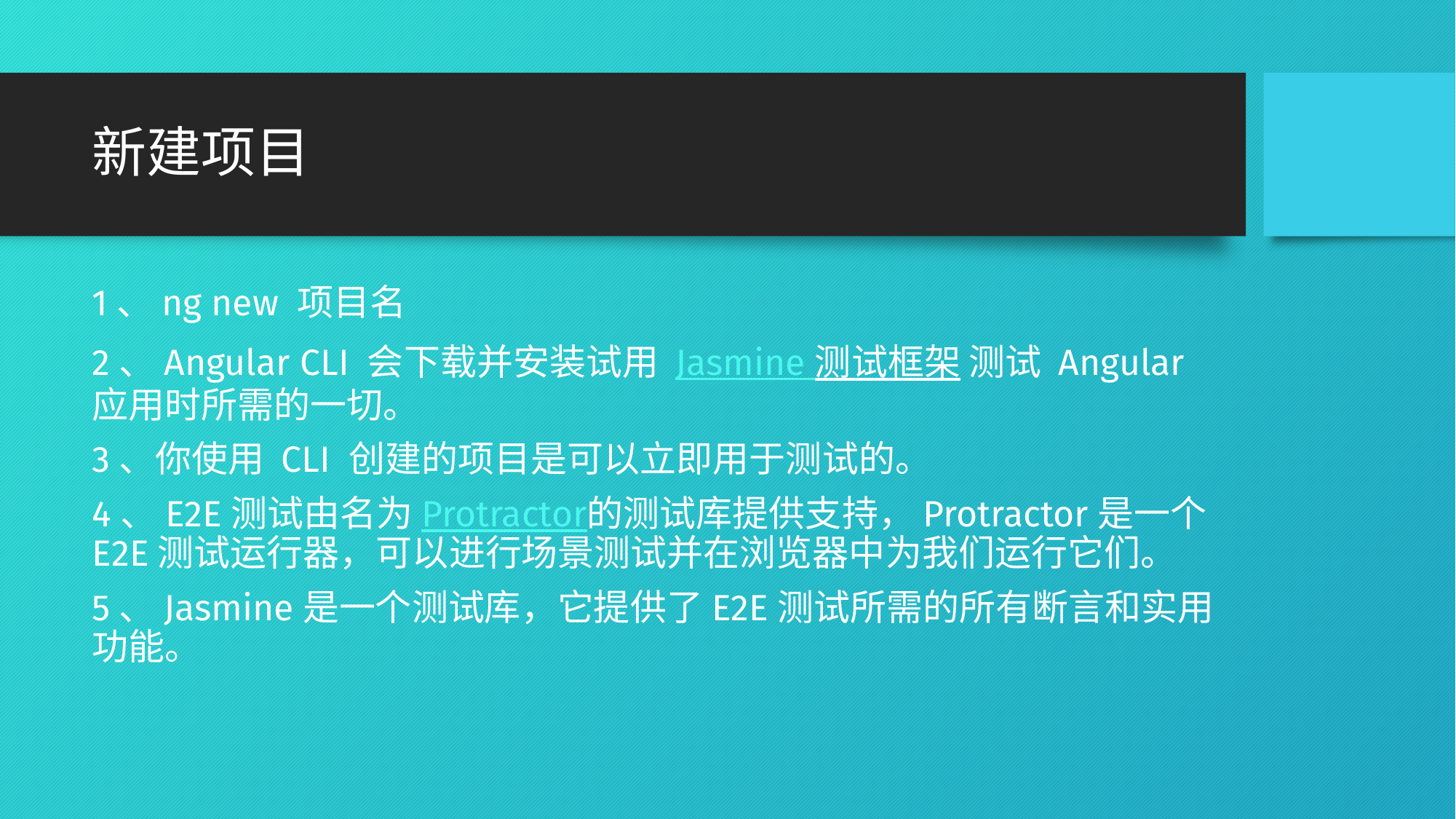

# 新建项目
1、ng new 项目名
2、Angular CLI 会下载并安装试用 Jasmine 测试框架 测试 Angular 应用时所需的一切。
3、你使用 CLI 创建的项目是可以立即用于测试的。
4、E2E测试由名为Protractor的测试库提供支持，Protractor是一个E2E测试运行器，可以进行场景测试并在浏览器中为我们运行它们。
5、Jasmine是一个测试库，它提供了E2E测试所需的所有断言和实用功能。